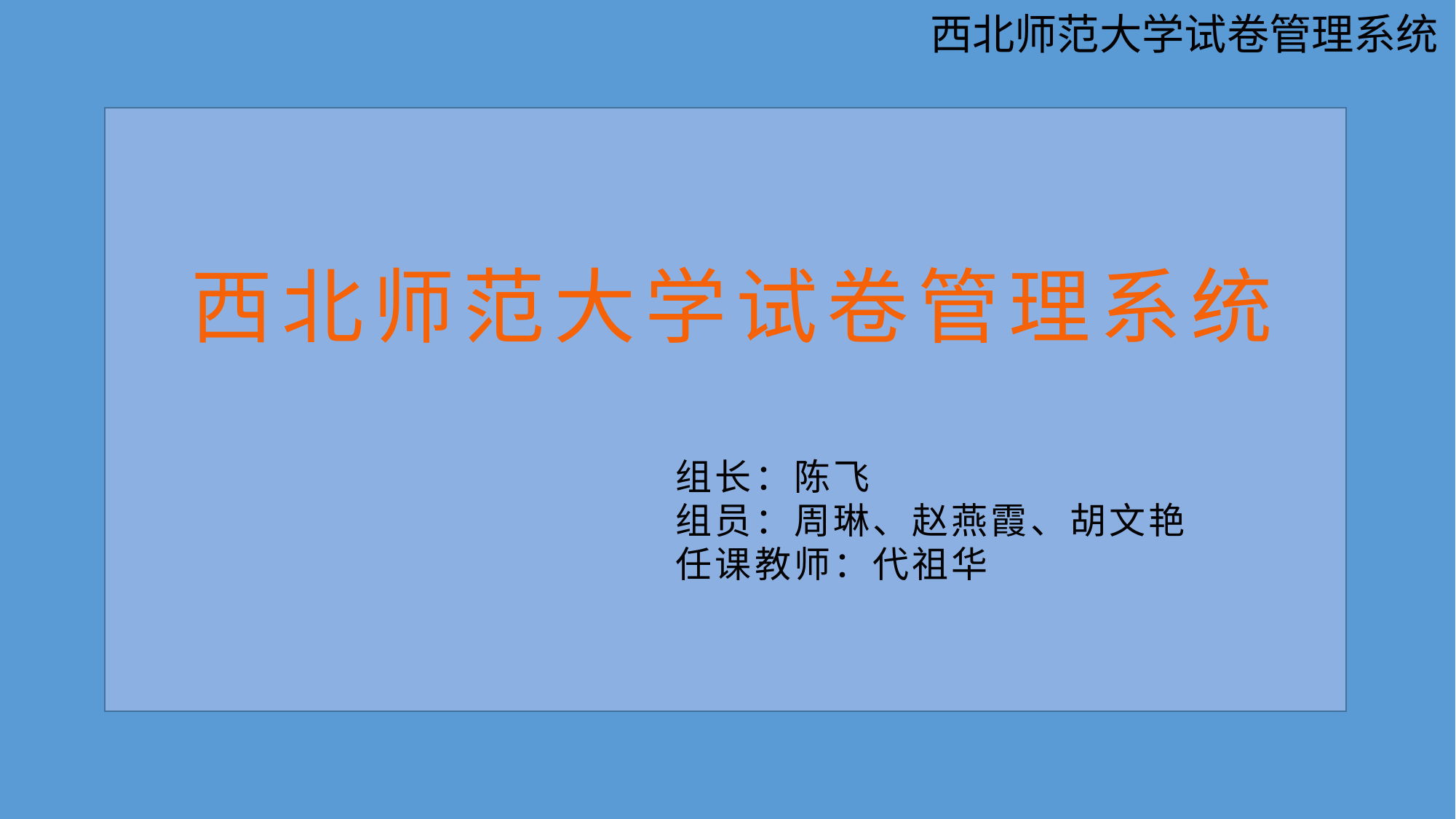

# 西北师范大学试卷管理系统
组长：陈飞
组员：周琳、赵燕霞、胡文艳
任课教师：代祖华